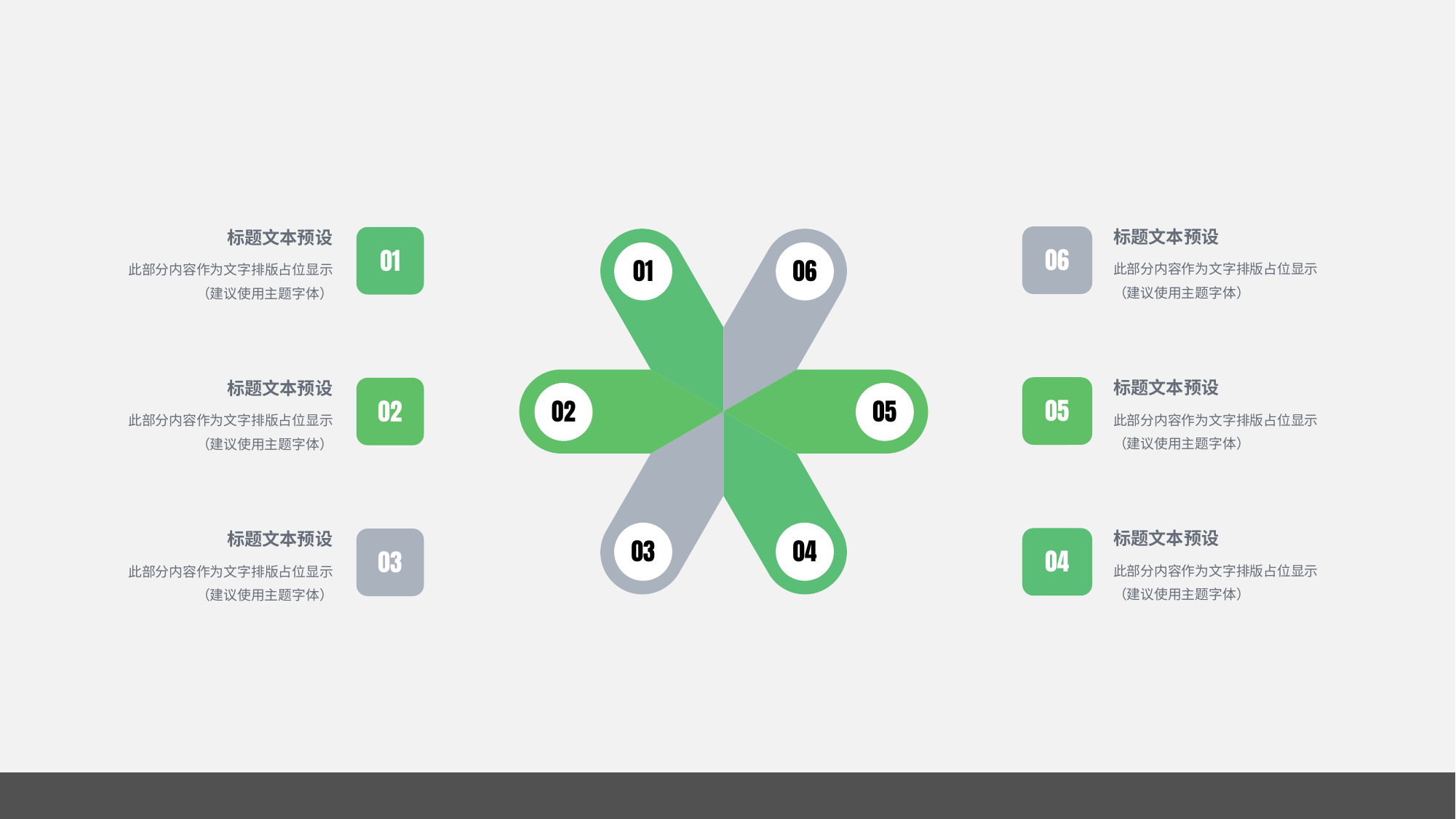

01

06
标题文本预设
标题文本预设
06
01
此部分内容作为文字排版占位显示（建议使用主题字体）
此部分内容作为文字排版占位显示（建议使用主题字体）

02

05
标题文本预设
标题文本预设
05
02
此部分内容作为文字排版占位显示（建议使用主题字体）
此部分内容作为文字排版占位显示（建议使用主题字体）

03

04
标题文本预设
标题文本预设
04
03
此部分内容作为文字排版占位显示（建议使用主题字体）
此部分内容作为文字排版占位显示（建议使用主题字体）